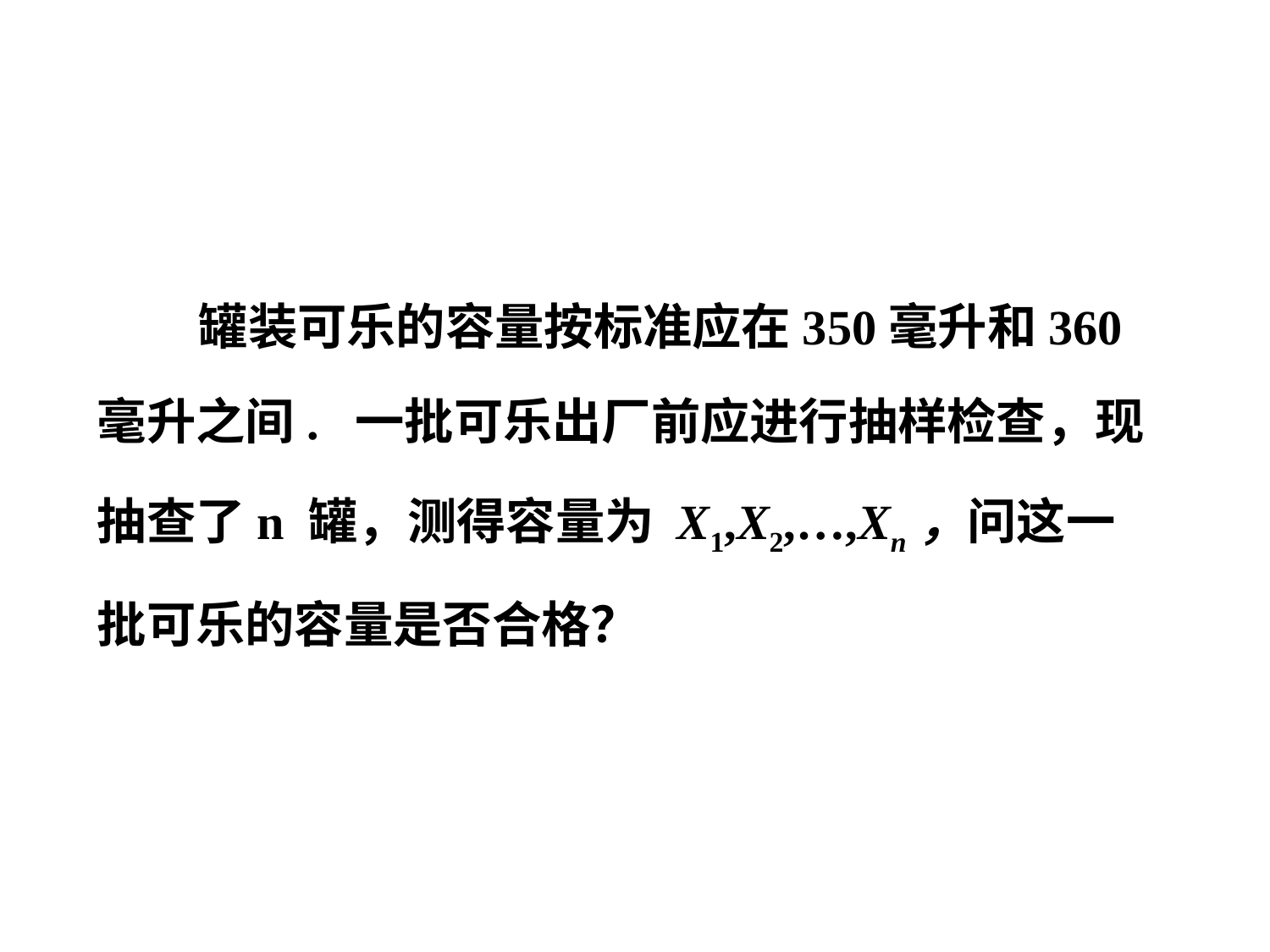

罐装可乐的容量按标准应在350毫升和360毫升之间.  一批可乐出厂前应进行抽样检查，现抽查了n 罐，测得容量为 X1,X2,…,Xn，问这一批可乐的容量是否合格？